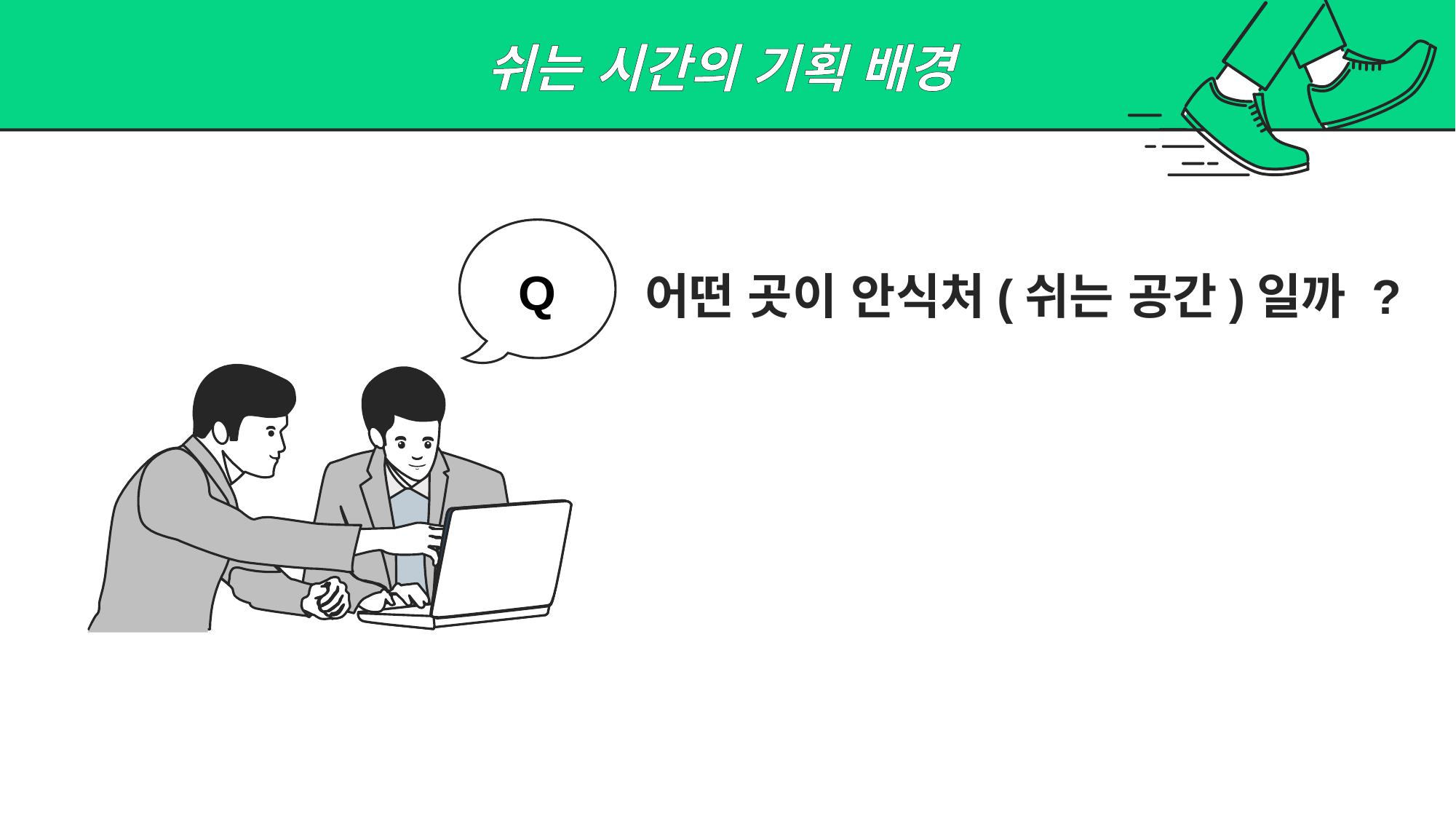

쉬는 시간의 기획 배경
Q
어떤 곳이 안식처(쉬는 공간)일까 ?